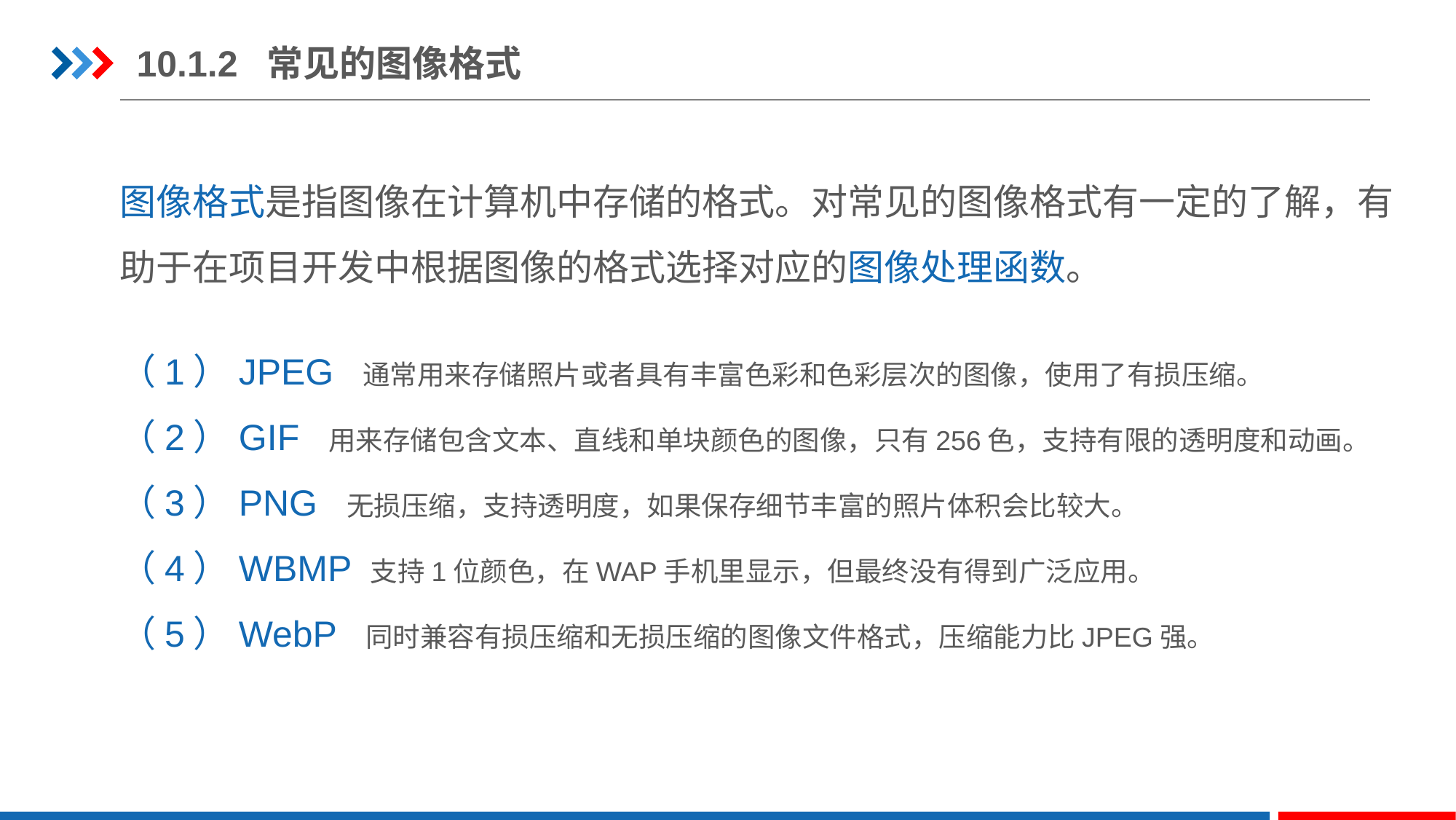

10.1.2  常见的图像格式
图像格式是指图像在计算机中存储的格式。对常见的图像格式有一定的了解，有助于在项目开发中根据图像的格式选择对应的图像处理函数。

（1）JPEG  通常用来存储照片或者具有丰富色彩和色彩层次的图像，使用了有损压缩。
（2）GIF  用来存储包含文本、直线和单块颜色的图像，只有256色，支持有限的透明度和动画。
（3）PNG  无损压缩，支持透明度，如果保存细节丰富的照片体积会比较大。
（4）WBMP 支持1位颜色，在WAP手机里显示，但最终没有得到广泛应用。
（5）WebP  同时兼容有损压缩和无损压缩的图像文件格式，压缩能力比JPEG强。